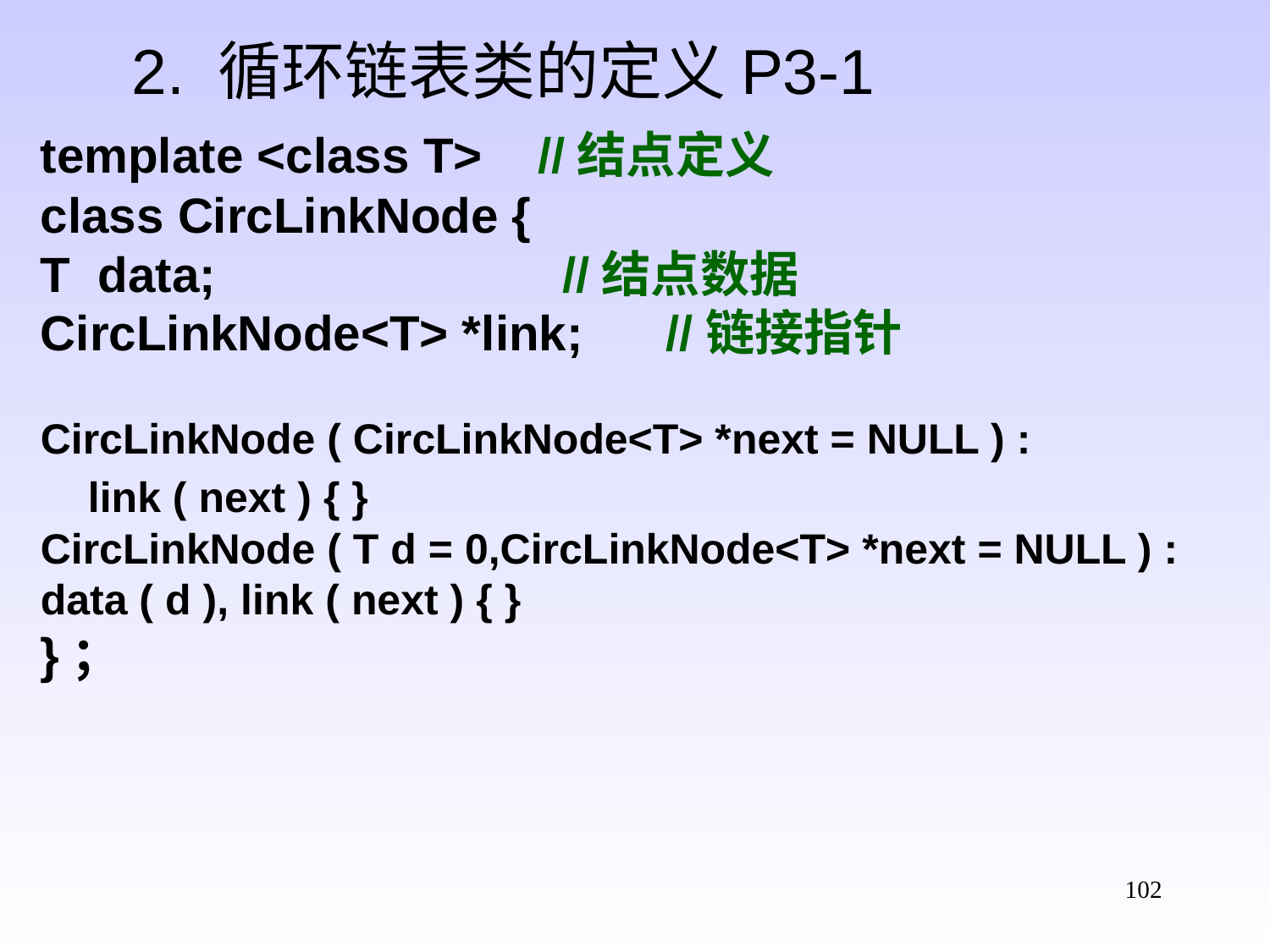

2. 循环链表类的定义P3-1
template <class T>    //结点定义
class CircLinkNode {
T  data;			 //结点数据
CircLinkNode<T> *link;      //链接指针

CircLinkNode ( CircLinkNode<T> *next = NULL ) :
    link ( next ) { }
CircLinkNode ( T d = 0,CircLinkNode<T> *next = NULL ) : data ( d ), link ( next ) { }
}；
102